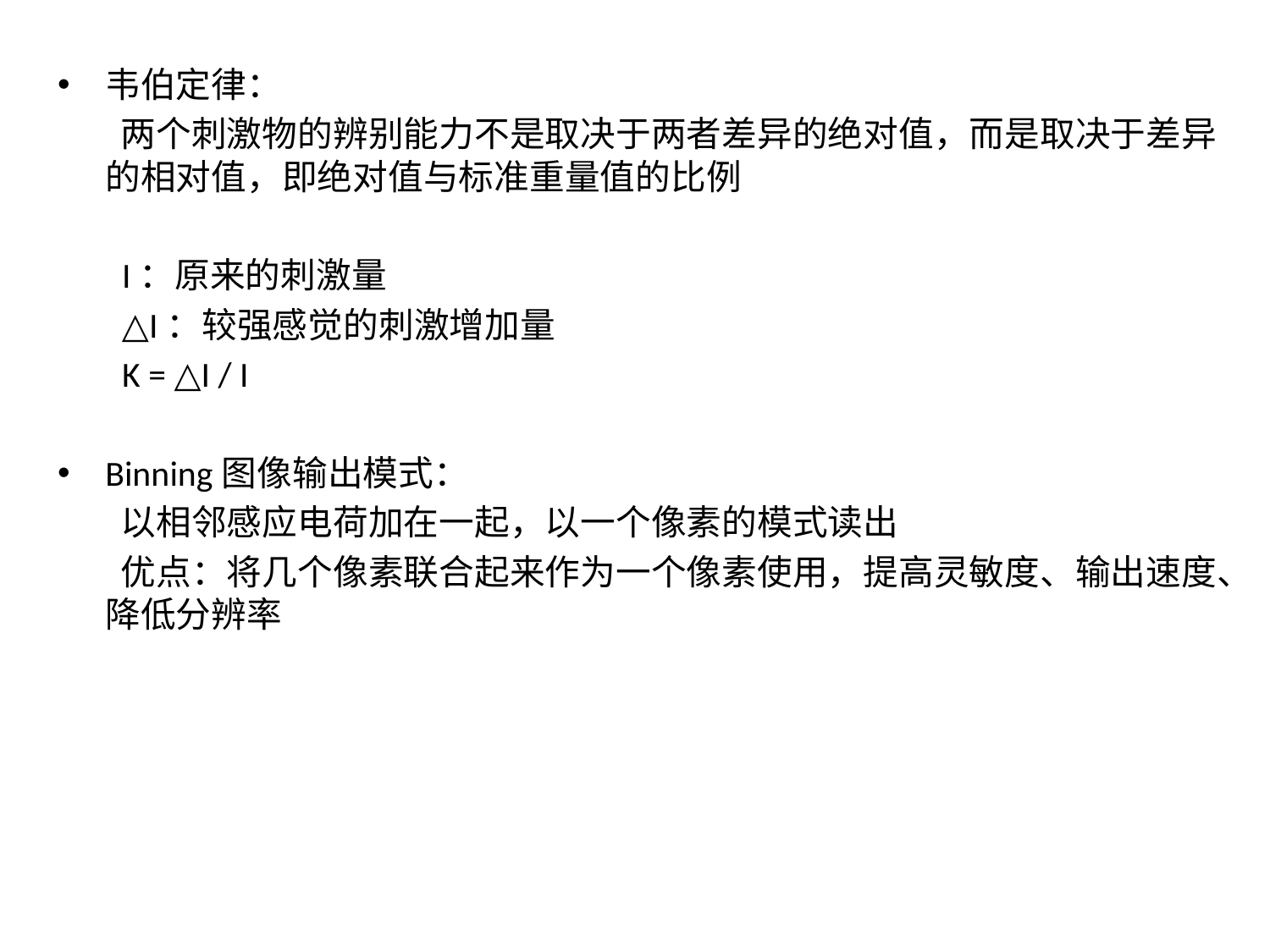

韦伯定律：
       两个刺激物的辨别能力不是取决于两者差异的绝对值，而是取决于差异的相对值，即绝对值与标准重量值的比例

        I：原来的刺激量
        △I：较强感觉的刺激增加量
        K = △I / I

Binning图像输出模式：
       以相邻感应电荷加在一起，以一个像素的模式读出
       优点：将几个像素联合起来作为一个像素使用，提高灵敏度、输出速度、降低分辨率